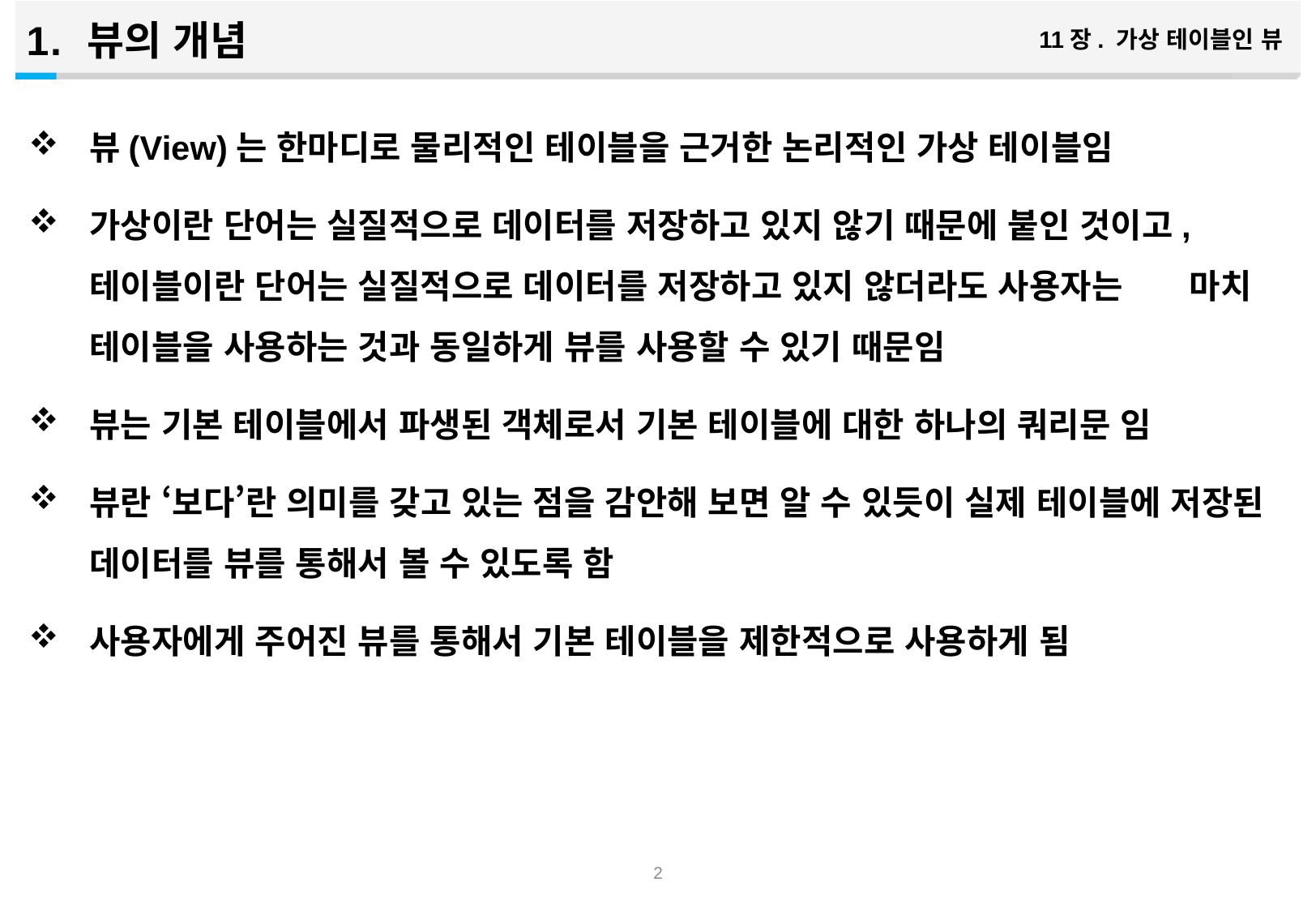

뷰의 개념
11장. 가상 테이블인 뷰
뷰(View)는 한마디로 물리적인 테이블을 근거한 논리적인 가상 테이블임
가상이란 단어는 실질적으로 데이터를 저장하고 있지 않기 때문에 붙인 것이고, 테이블이란 단어는 실질적으로 데이터를 저장하고 있지 않더라도 사용자는       마치 테이블을 사용하는 것과 동일하게 뷰를 사용할 수 있기 때문임
뷰는 기본 테이블에서 파생된 객체로서 기본 테이블에 대한 하나의 쿼리문 임
뷰란 ‘보다’란 의미를 갖고 있는 점을 감안해 보면 알 수 있듯이 실제 테이블에 저장된 데이터를 뷰를 통해서 볼 수 있도록 함
사용자에게 주어진 뷰를 통해서 기본 테이블을 제한적으로 사용하게 됨
2